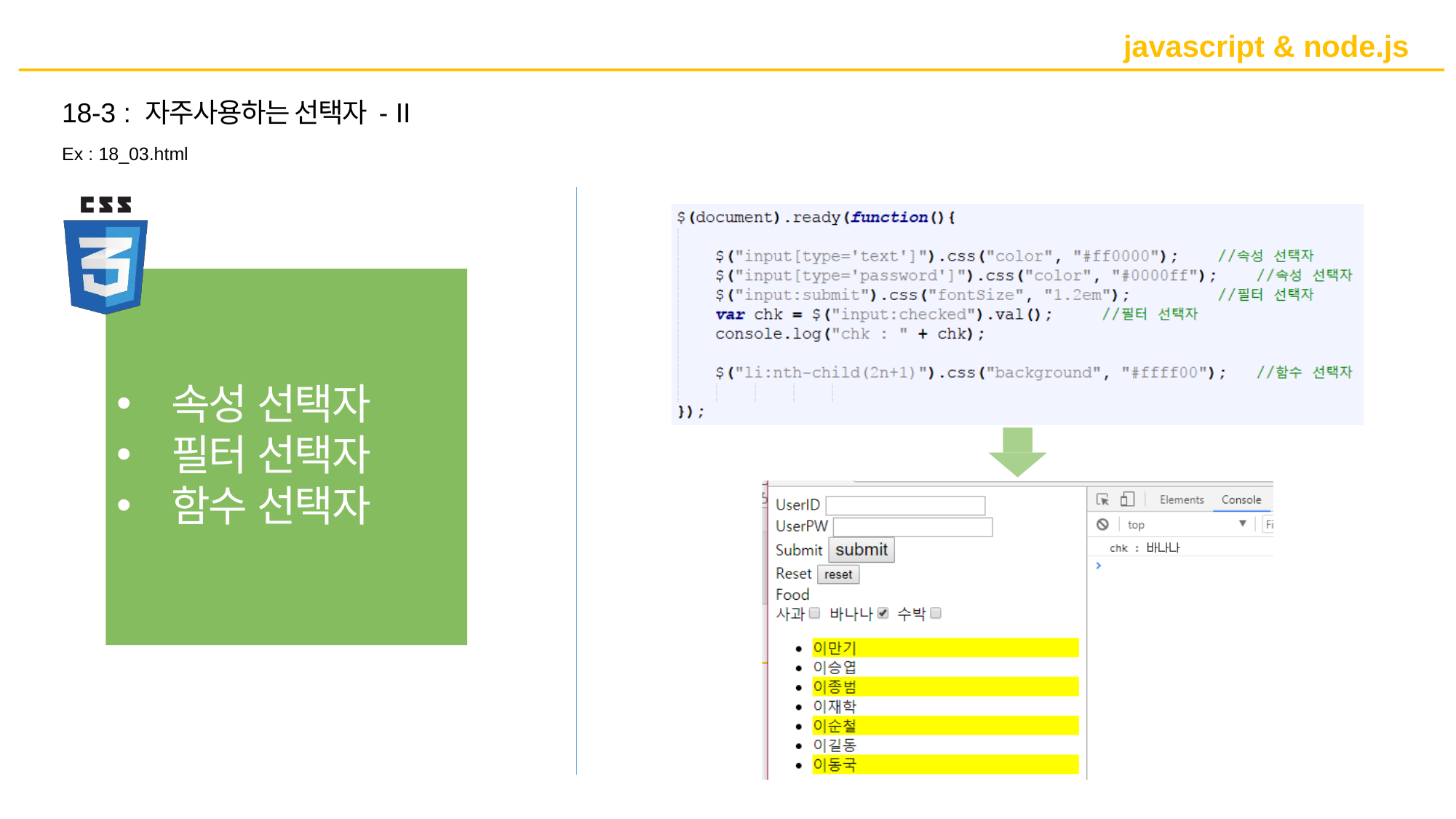

javascript & node.js

18-3 : 자주사용하는 선택자 - II
Ex : 18_03.html

속성 선택자
필터 선택자
함수 선택자